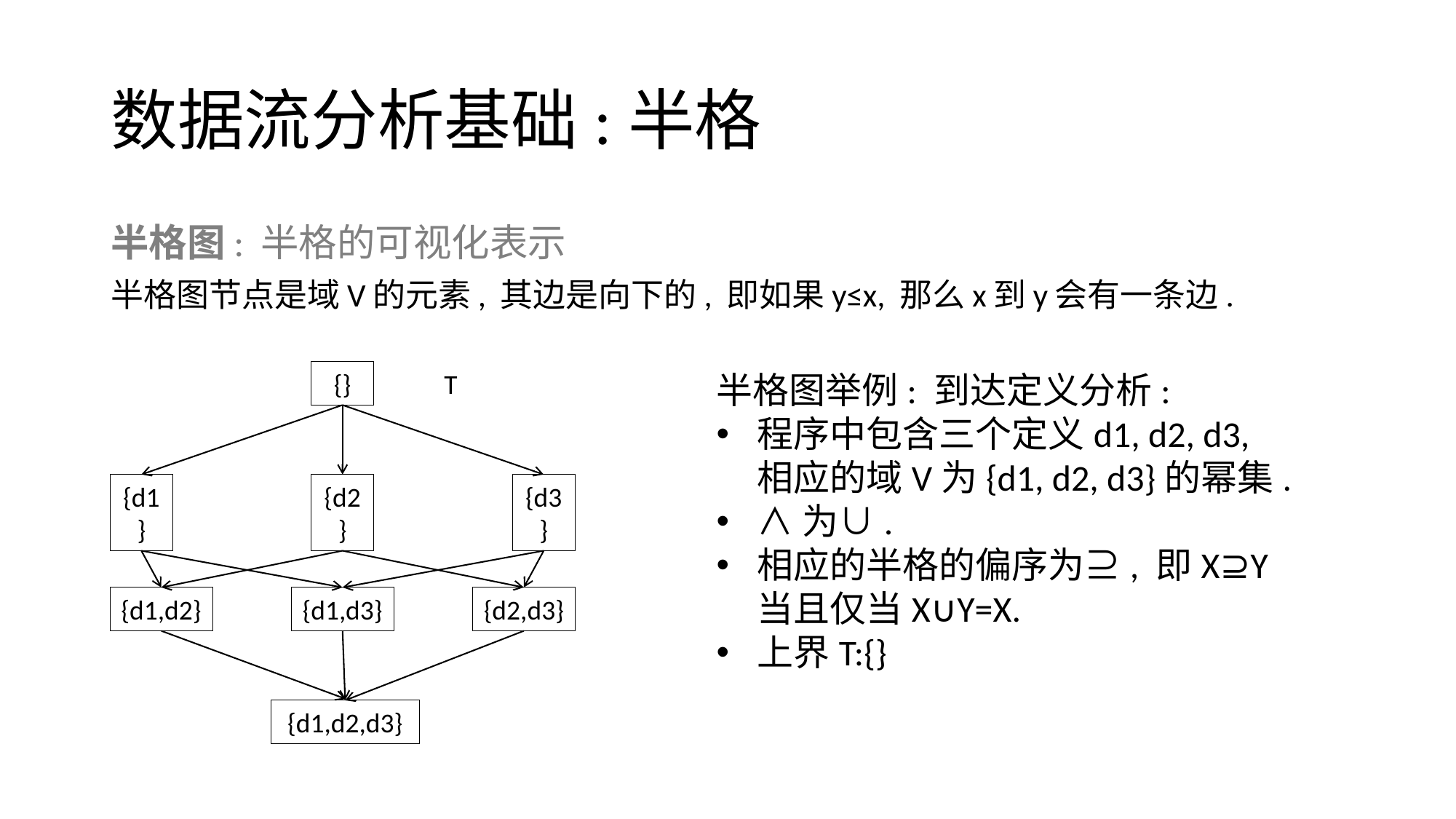

# 数据流分析基础:半格
半格图: 半格的可视化表示
半格图节点是域V的元素, 其边是向下的, 即如果y≤x, 那么x到y会有一条边.
{}
T
半格图举例: 到达定义分析:
程序中包含三个定义d1, d2, d3, 相应的域V为{d1, d2, d3}的幂集.
∧为∪.
相应的半格的偏序为⊇, 即X⊇Y当且仅当X∪Y=X.
上界T:{}
{d1}
{d2}
{d3}
{d1,d2}
{d1,d3}
{d2,d3}
{d1,d2,d3}